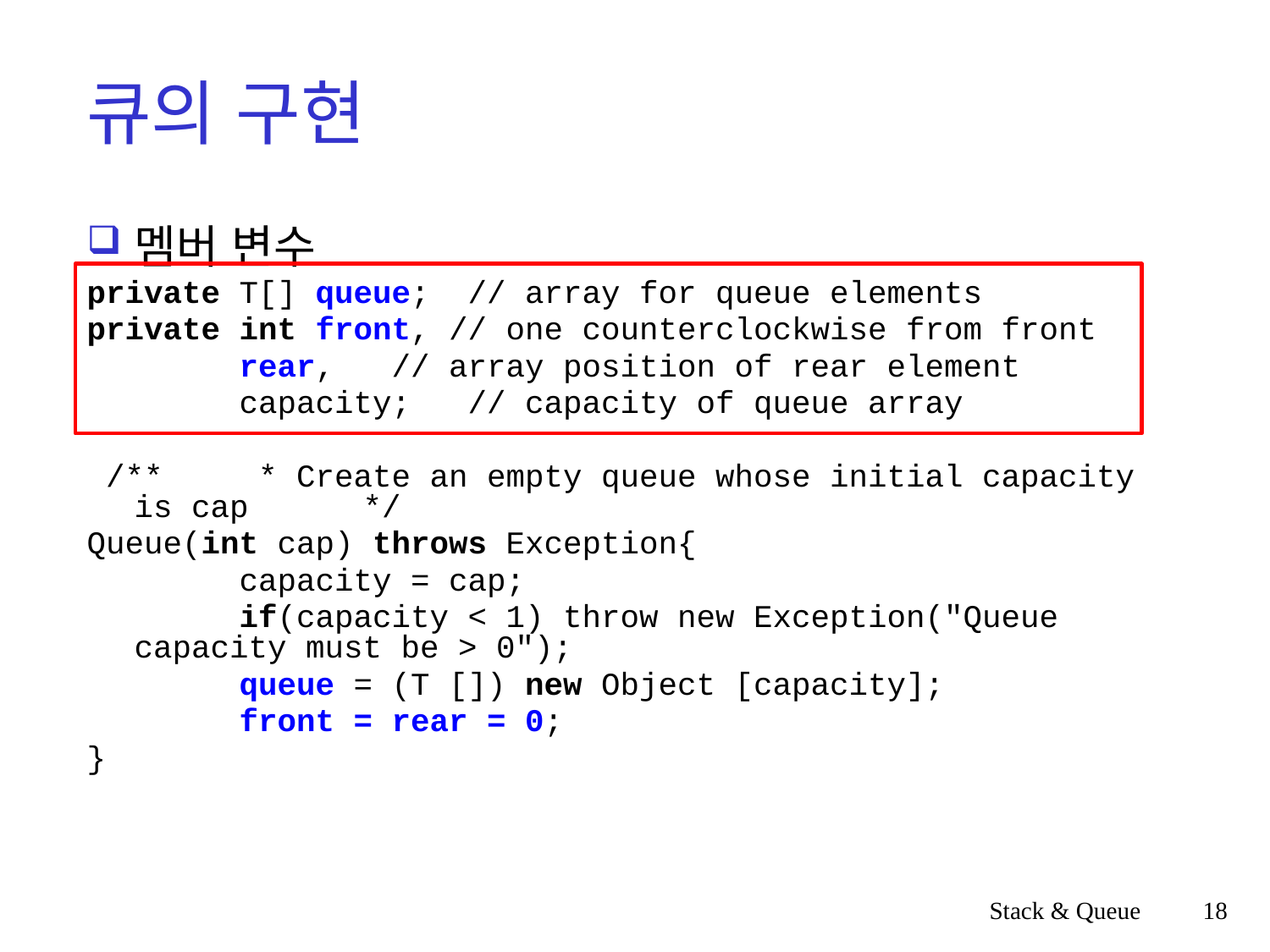

# 큐의 구현
멤버 변수
private T[] queue;  // array for queue elements
private int front, // one counterclockwise from front
        rear,   // array position of rear element
        capacity;   // capacity of queue array

 /**     * Create an empty queue whose initial capacity is cap      */
Queue(int cap) throws Exception{
        capacity = cap;
        if(capacity < 1) throw new Exception("Queue capacity must be > 0");
        queue = (T []) new Object [capacity];
        front = rear = 0;
}

Stack & Queue
18